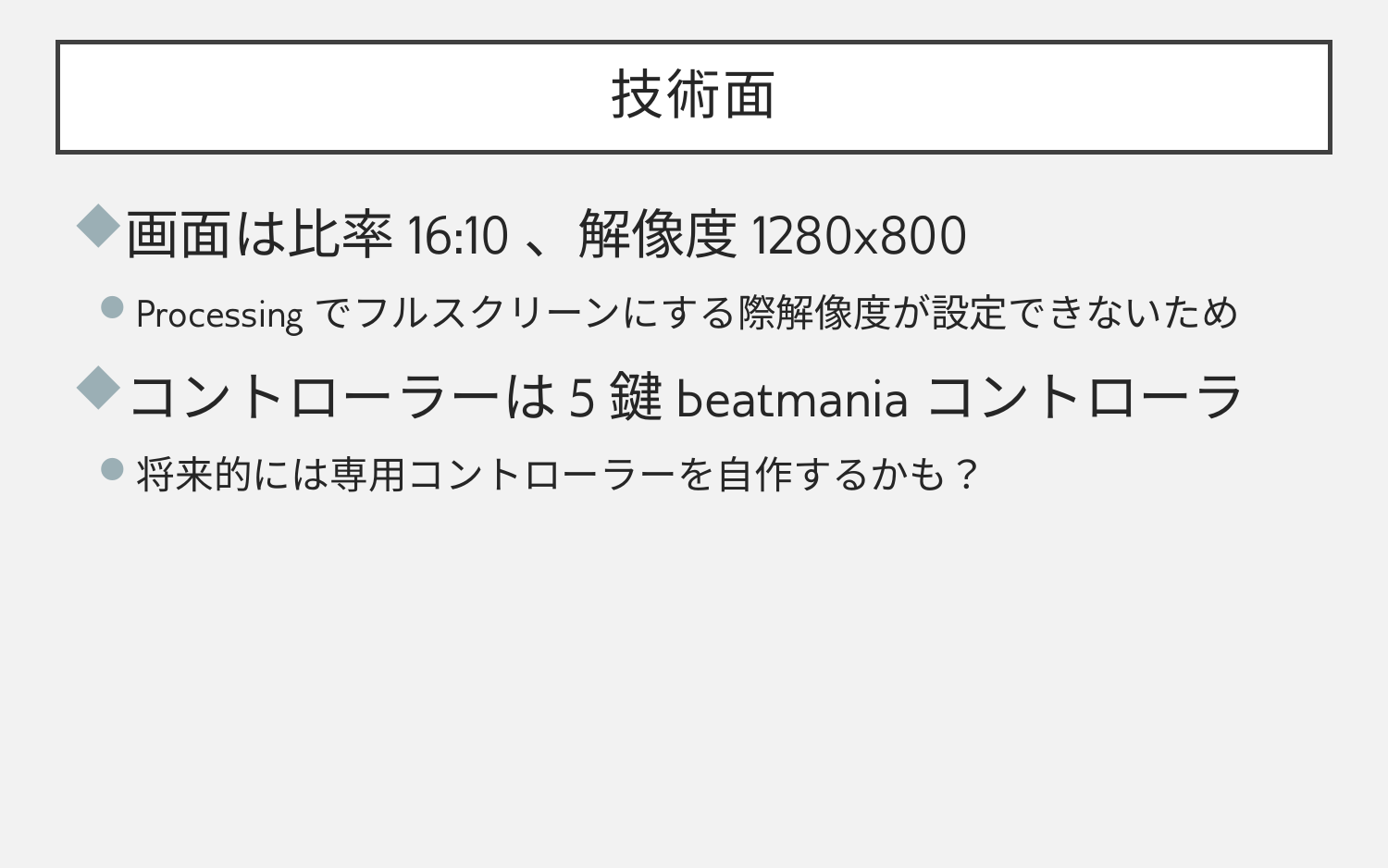

# 技術面
画面は比率16:10、解像度1280x800
Processingでフルスクリーンにする際解像度が設定できないため
コントローラーは5鍵beatmaniaコントローラ
将来的には専用コントローラーを自作するかも？